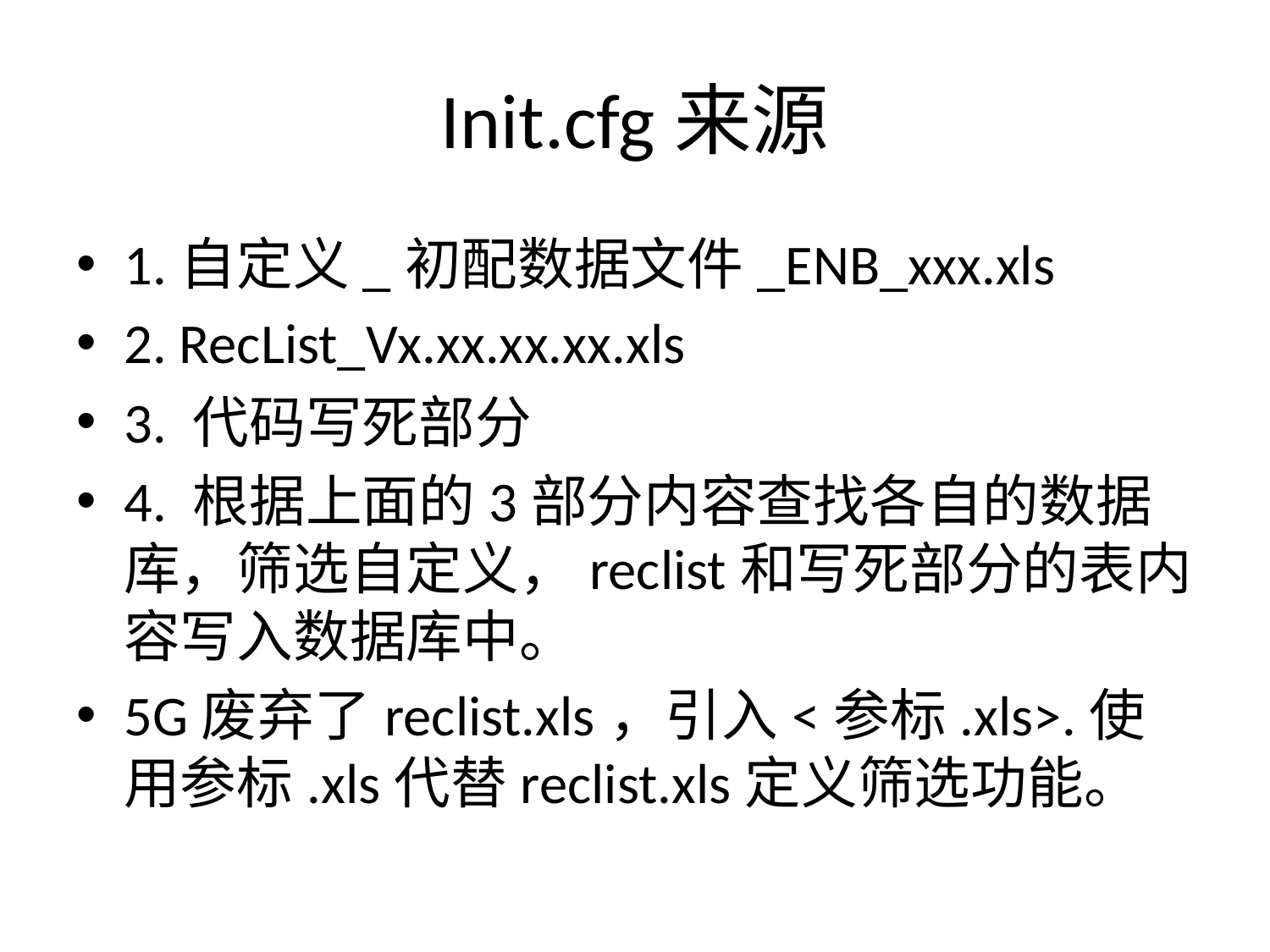

# Init.cfg来源
1.自定义_初配数据文件_ENB_xxx.xls
2. RecList_Vx.xx.xx.xx.xls
3. 代码写死部分
4. 根据上面的3部分内容查找各自的数据库，筛选自定义，reclist和写死部分的表内容写入数据库中。
5G废弃了reclist.xls，引入<参标.xls>.使用参标.xls代替reclist.xls定义筛选功能。